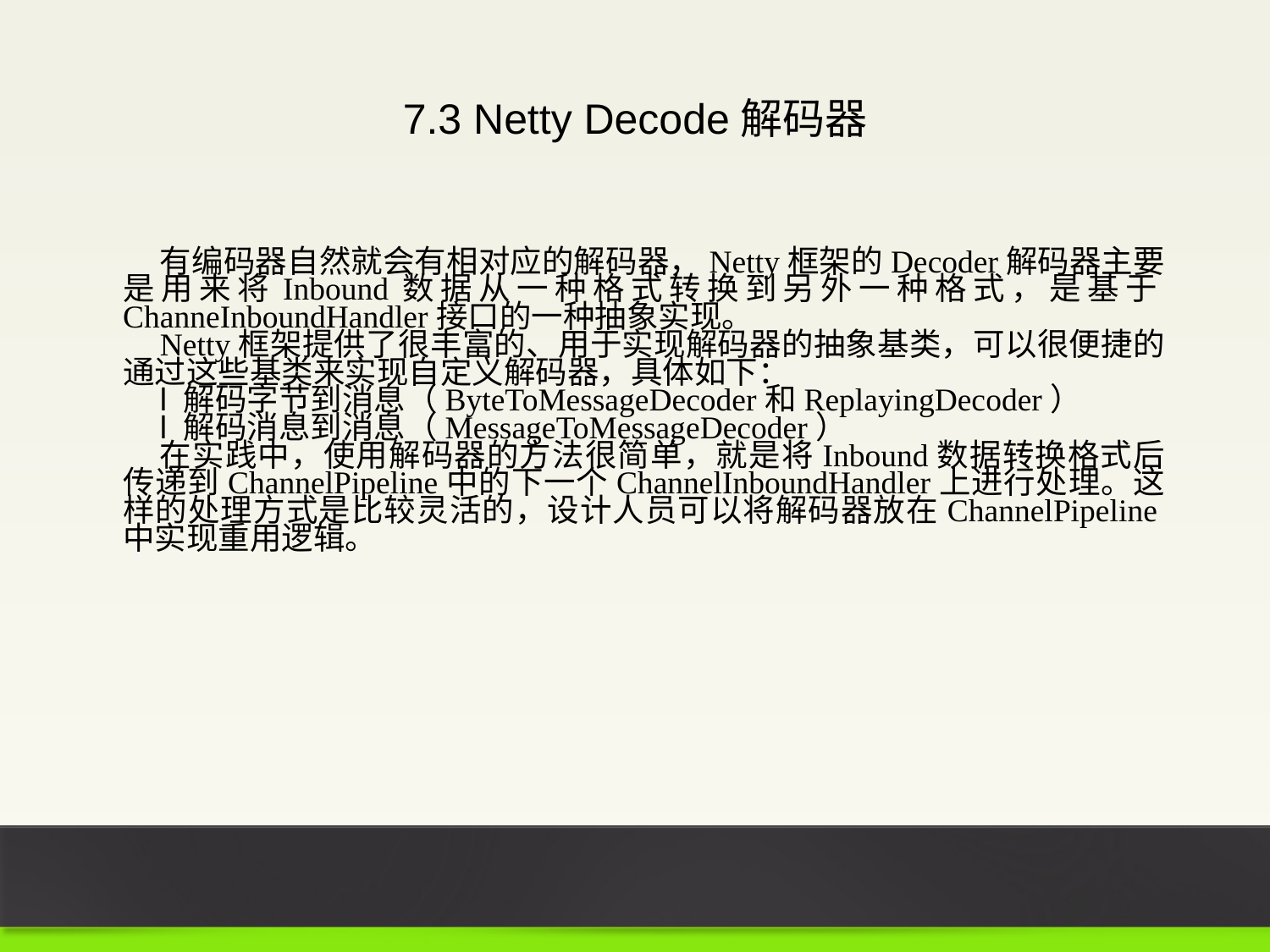

7.3 Netty Decode解码器
有编码器自然就会有相对应的解码器，Netty框架的Decoder解码器主要是用来将Inbound数据从一种格式转换到另外一种格式，是基于ChanneInboundHandler接口的一种抽象实现。
Netty框架提供了很丰富的、用于实现解码器的抽象基类，可以很便捷的通过这些基类来实现自定义解码器，具体如下：
l 解码字节到消息（ByteToMessageDecoder和ReplayingDecoder）
l 解码消息到消息（MessageToMessageDecoder）
在实践中，使用解码器的方法很简单，就是将Inbound数据转换格式后传递到ChannelPipeline中的下一个ChannelInboundHandler上进行处理。这样的处理方式是比较灵活的，设计人员可以将解码器放在ChannelPipeline中实现重用逻辑。